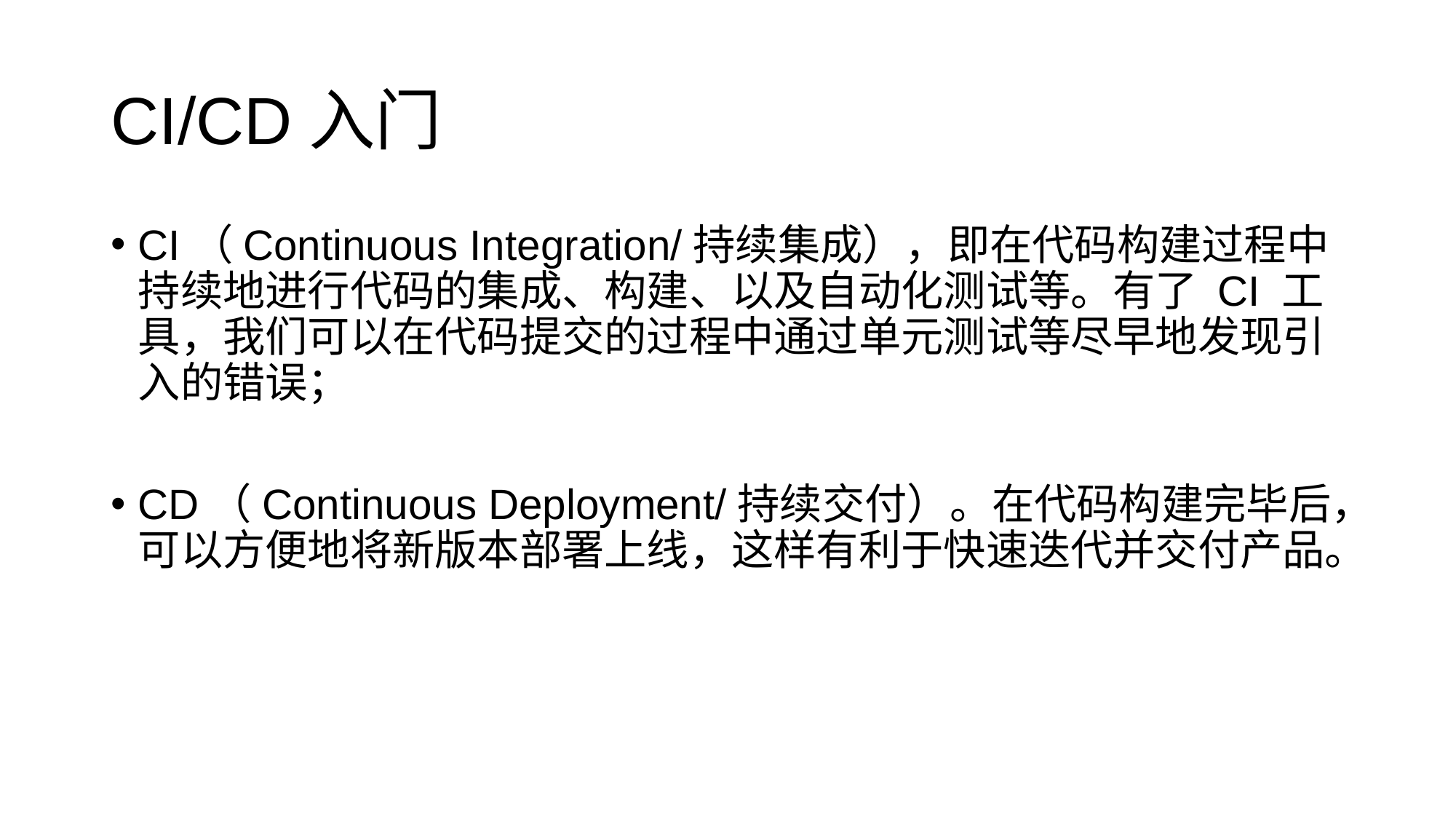

# CI/CD入门
CI（Continuous Integration/持续集成），即在代码构建过程中持续地进行代码的集成、构建、以及自动化测试等。有了 CI 工具，我们可以在代码提交的过程中通过单元测试等尽早地发现引入的错误；

CD（Continuous Deployment/持续交付）。在代码构建完毕后，可以方便地将新版本部署上线，这样有利于快速迭代并交付产品。